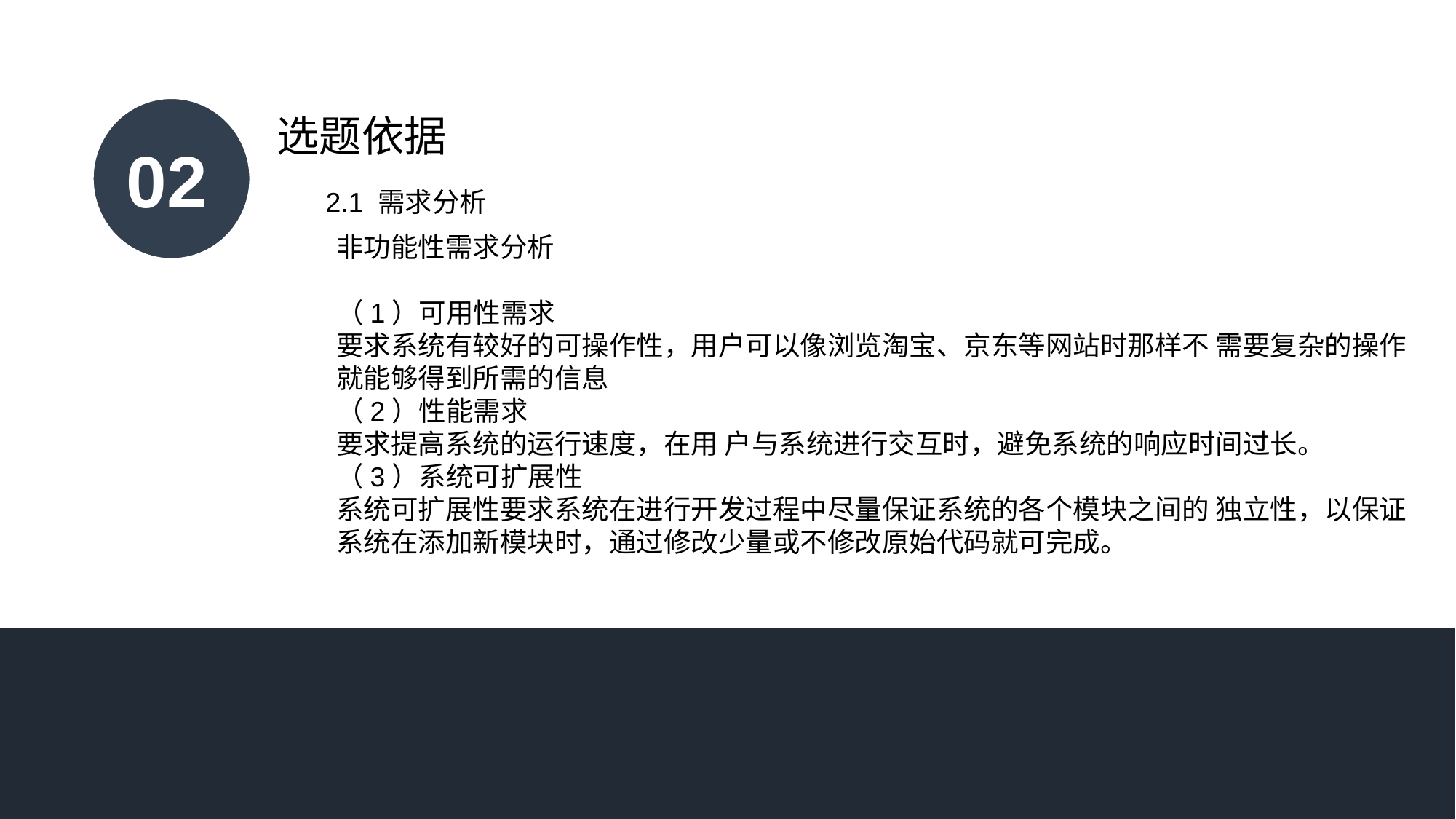

02
选题依据
2.1 需求分析
非功能性需求分析

（1）可用性需求
要求系统有较好的可操作性，用户可以像浏览淘宝、京东等网站时那样不 需要复杂的操作就能够得到所需的信息
（2）性能需求
要求提高系统的运行速度，在用 户与系统进行交互时，避免系统的响应时间过长。
（3）系统可扩展性
系统可扩展性要求系统在进行开发过程中尽量保证系统的各个模块之间的 独立性，以保证系统在添加新模块时，通过修改少量或不修改原始代码就可完成。